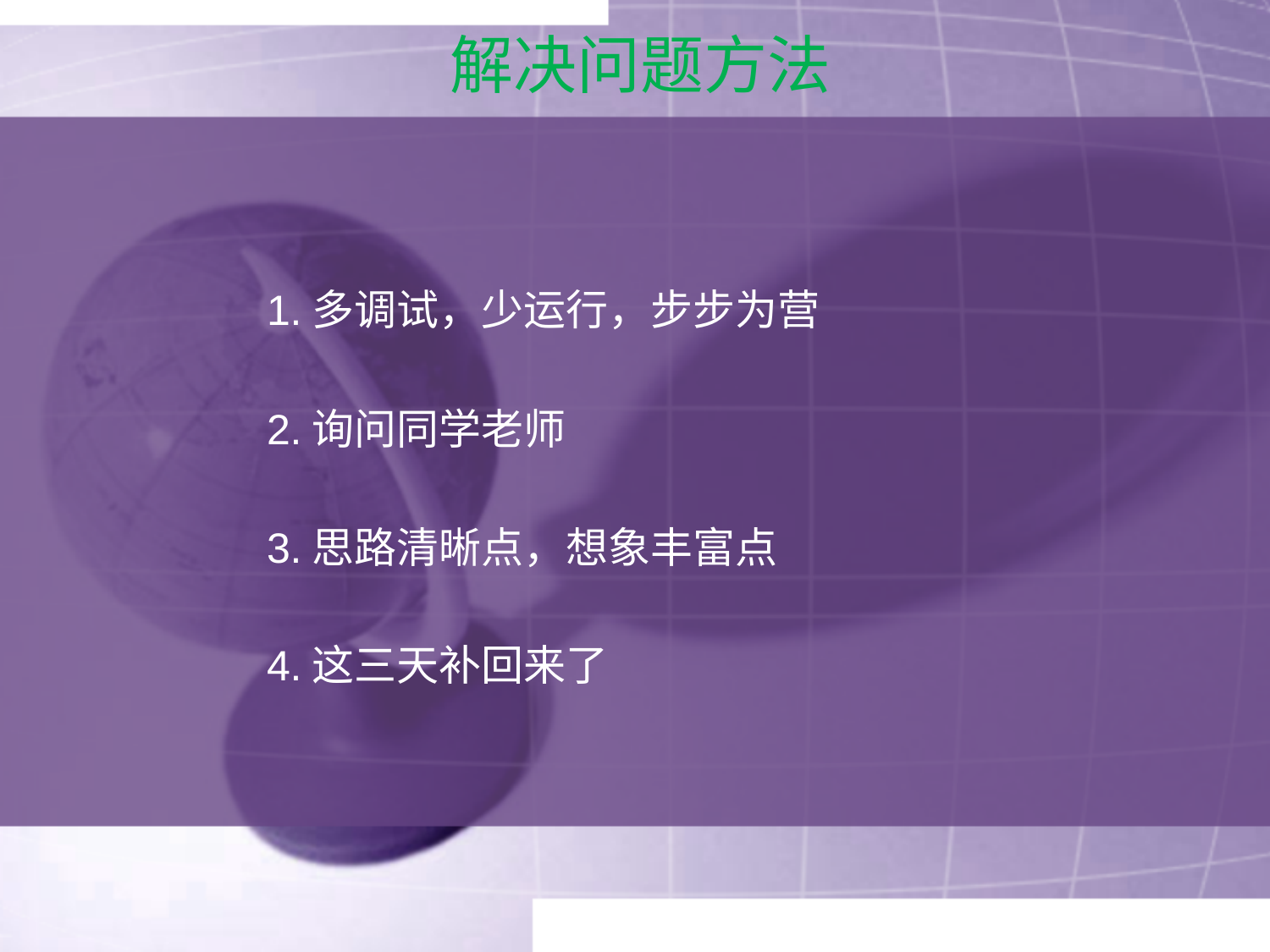

# 解决问题方法

	1.多调试，少运行，步步为营

	2.询问同学老师

	3.思路清晰点，想象丰富点

	4.这三天补回来了